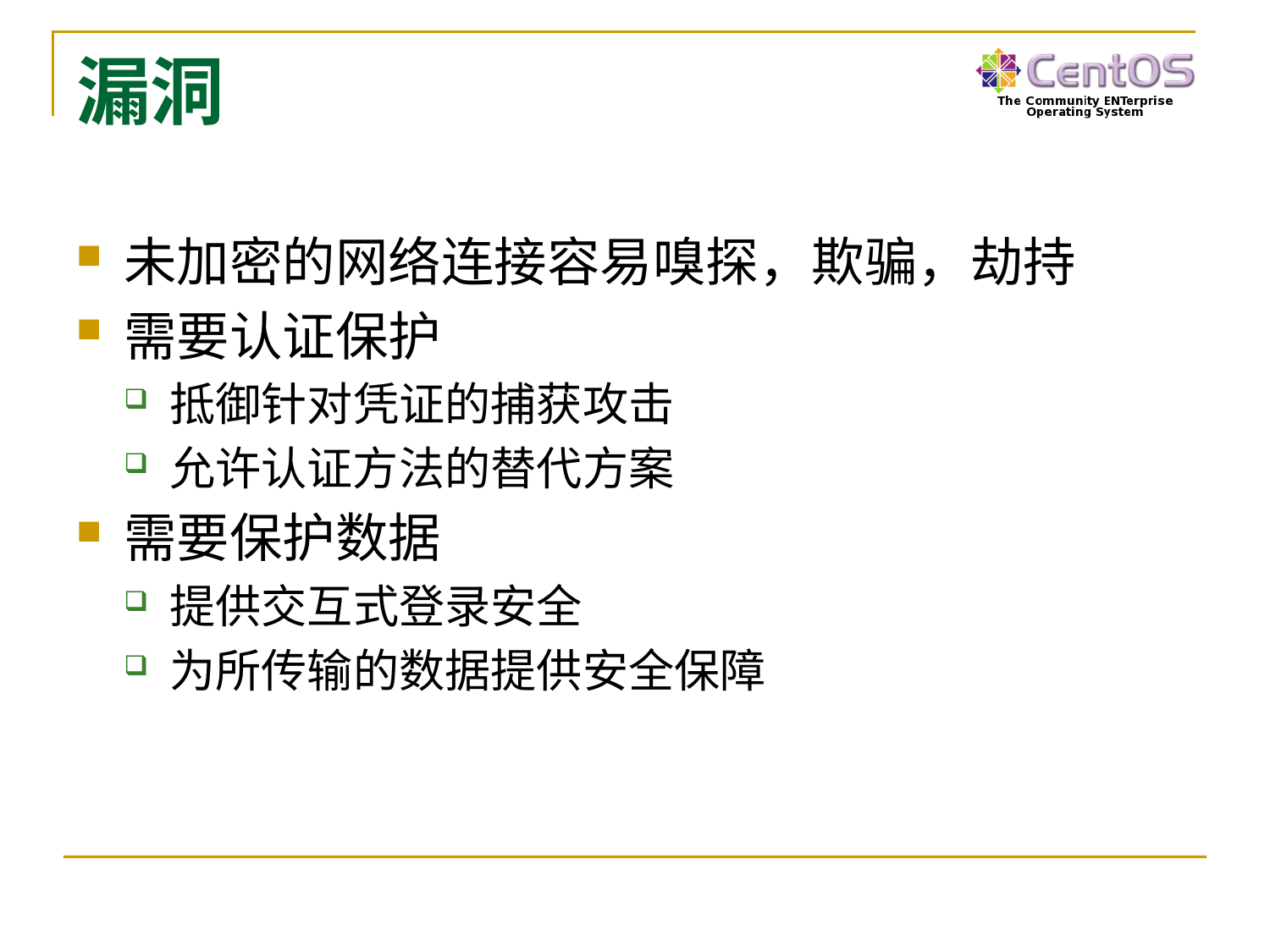

# 漏洞
未加密的网络连接容易嗅探，欺骗，劫持
需要认证保护
抵御针对凭证的捕获攻击
允许认证方法的替代方案
需要保护数据
提供交互式登录安全
为所传输的数据提供安全保障